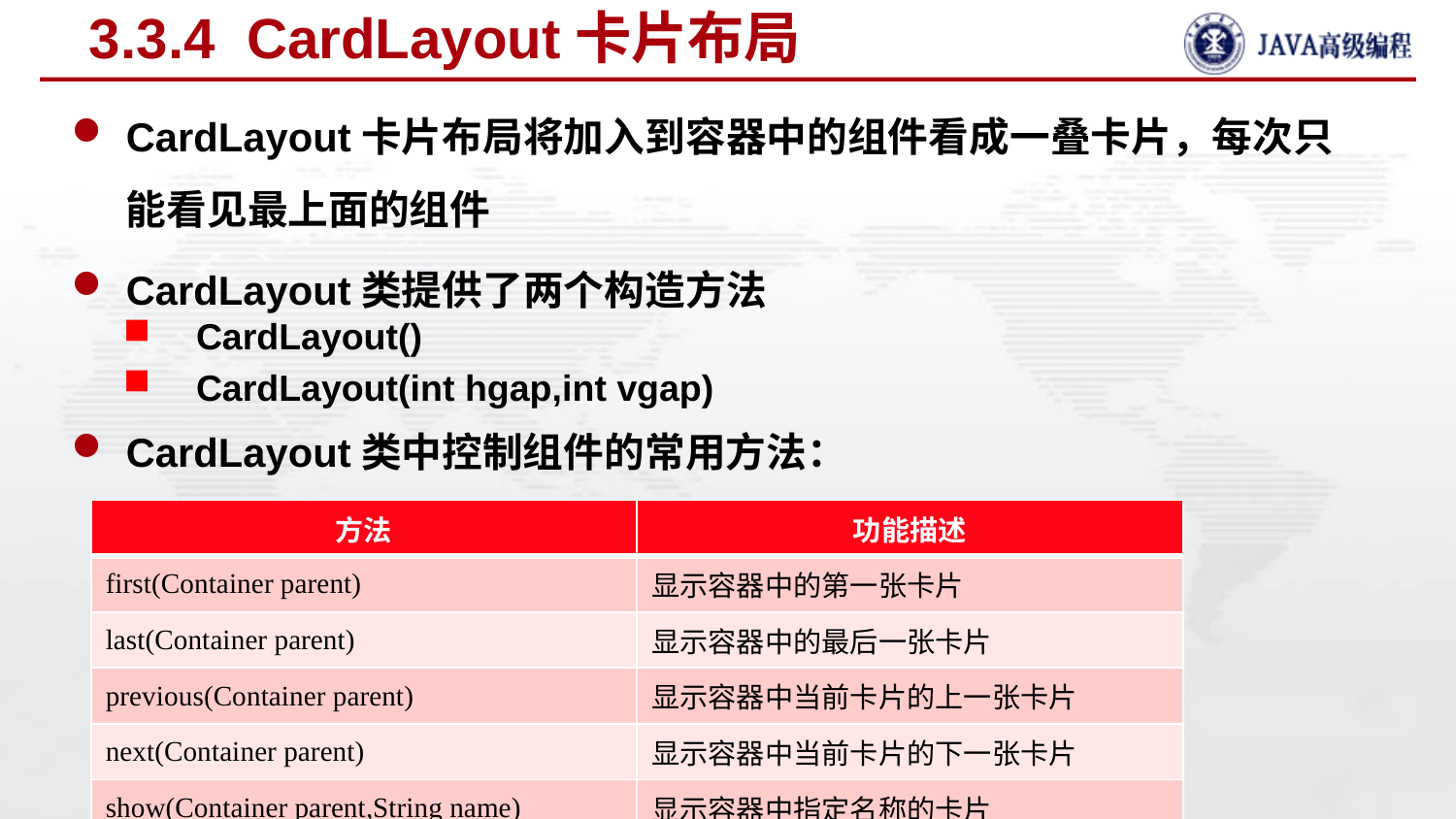

# 3.3.4  CardLayout卡片布局
CardLayout卡片布局将加入到容器中的组件看成一叠卡片，每次只能看见最上面的组件
CardLayout类提供了两个构造方法

CardLayout类中控制组件的常用方法：
CardLayout()
CardLayout(int hgap,int vgap)

| 方法 | 功能描述 |
| --- | --- |
| first(Container parent) | 显示容器中的第一张卡片 |
| last(Container parent) | 显示容器中的最后一张卡片 |
| previous(Container parent) | 显示容器中当前卡片的上一张卡片 |
| next(Container parent) | 显示容器中当前卡片的下一张卡片 |
| show(Container parent,String name) | 显示容器中指定名称的卡片 |